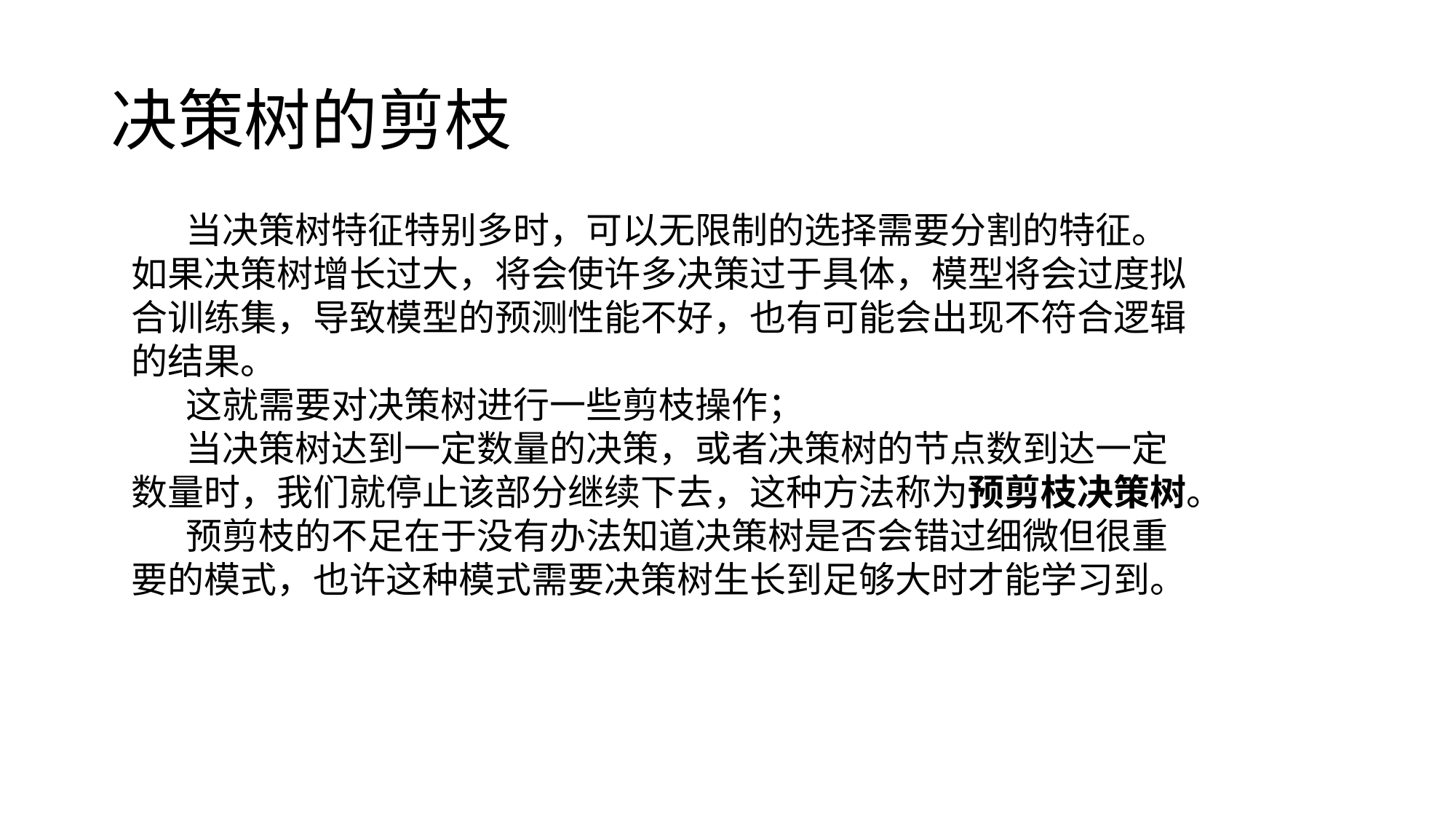

# 决策树的剪枝
当决策树特征特别多时，可以无限制的选择需要分割的特征。如果决策树增长过大，将会使许多决策过于具体，模型将会过度拟合训练集，导致模型的预测性能不好，也有可能会出现不符合逻辑的结果。
这就需要对决策树进行一些剪枝操作；
当决策树达到一定数量的决策，或者决策树的节点数到达一定数量时，我们就停止该部分继续下去，这种方法称为预剪枝决策树。
预剪枝的不足在于没有办法知道决策树是否会错过细微但很重要的模式，也许这种模式需要决策树生长到足够大时才能学习到。